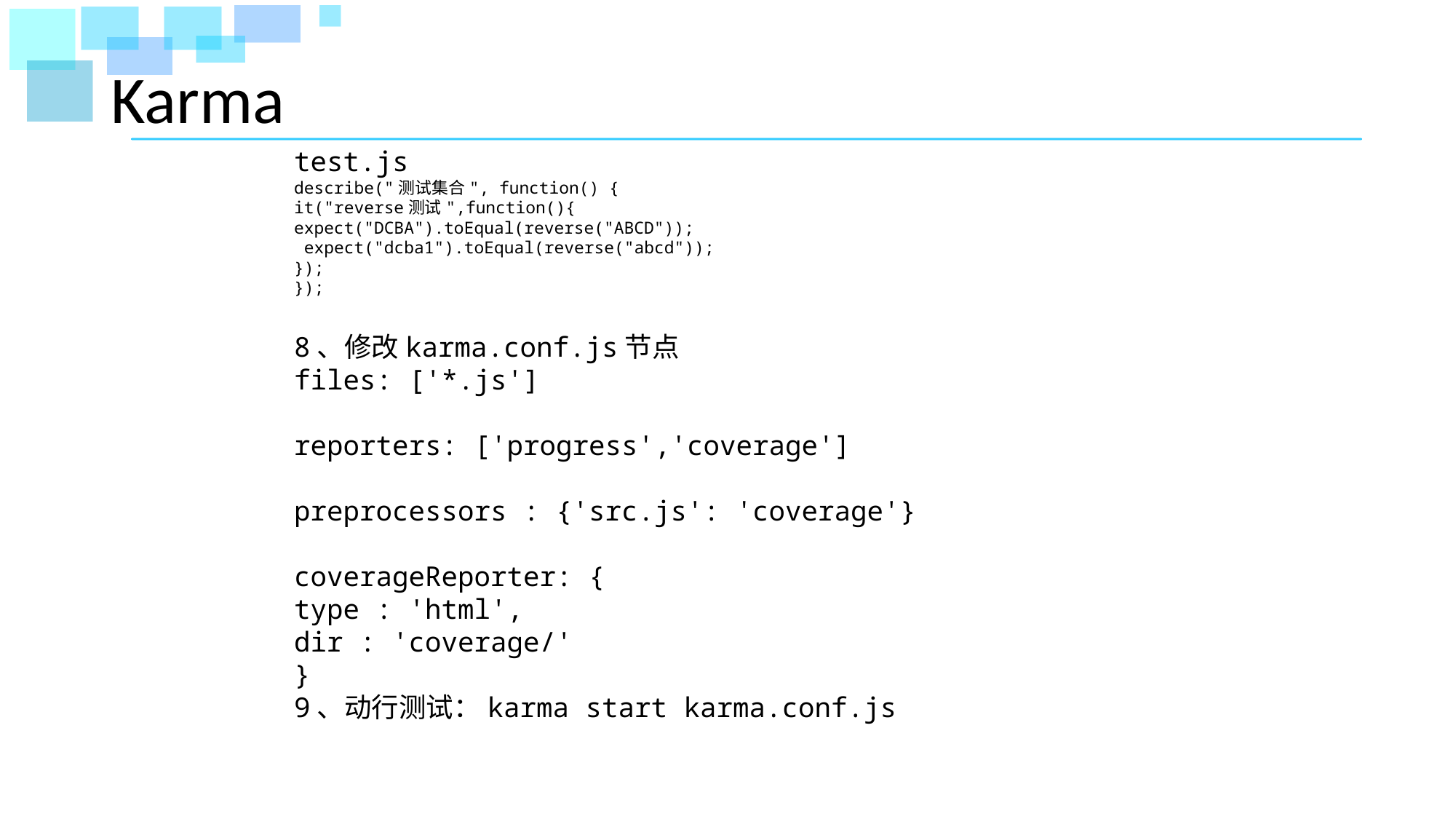

# Karma
test.js
describe("测试集合", function() {
it("reverse测试",function(){
expect("DCBA").toEqual(reverse("ABCD"));
 expect("dcba1").toEqual(reverse("abcd"));
});
});

8、修改karma.conf.js节点
files: ['*.js']

reporters: ['progress','coverage']

preprocessors : {'src.js': 'coverage'}

coverageReporter: {
type : 'html',
dir : 'coverage/'
}
9、动行测试：karma start karma.conf.js